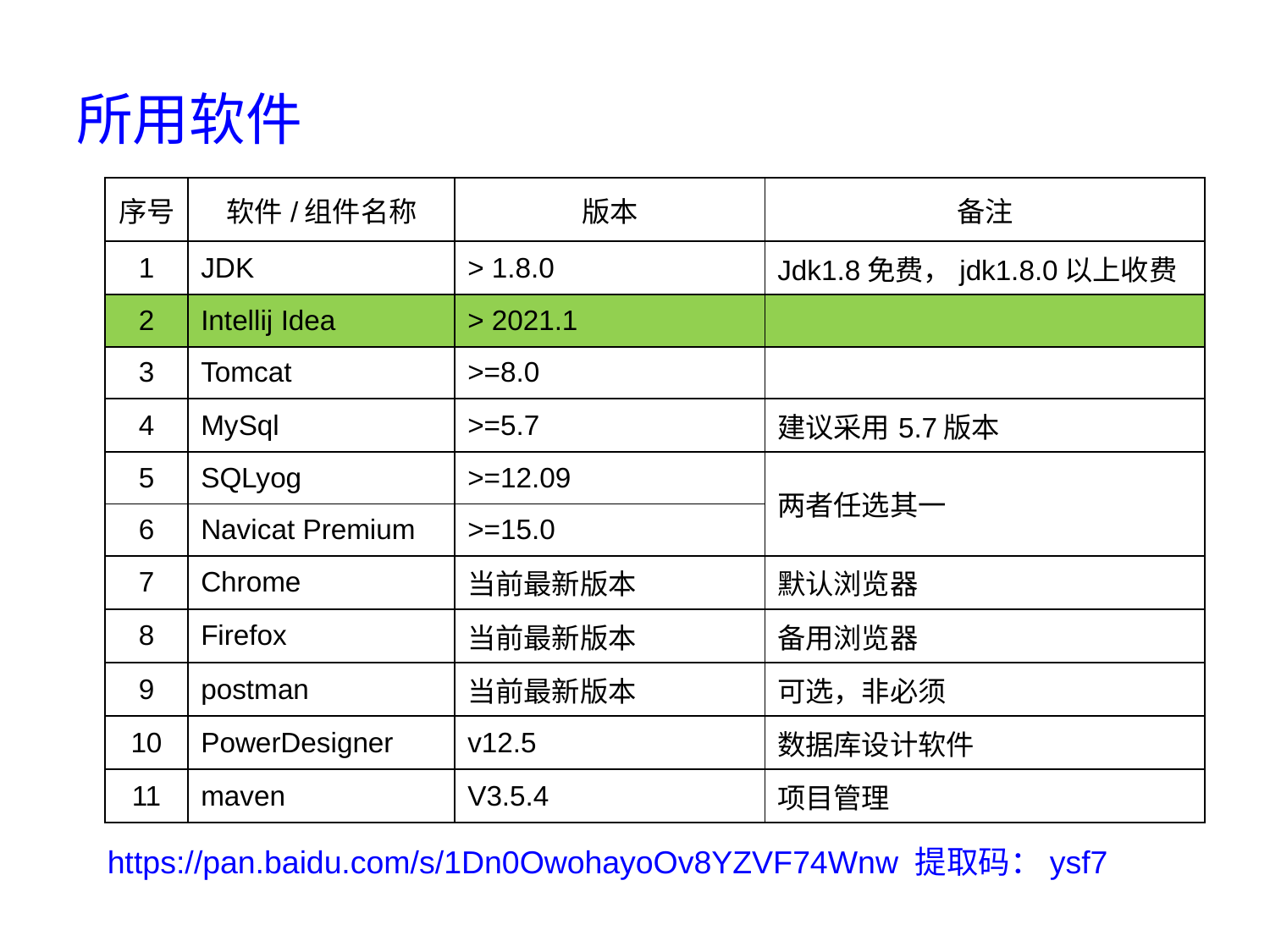

# 所用软件
| 序号 | 软件/组件名称 | 版本 | 备注 |
| --- | --- | --- | --- |
| 1 | JDK | > 1.8.0 | Jdk1.8免费，jdk1.8.0以上收费 |
| 2 | Intellij Idea | > 2021.1 |  |
| 3 | Tomcat | >=8.0 |  |
| 4 | MySql | >=5.7 | 建议采用5.7版本 |
| 5 | SQLyog | >=12.09 | 两者任选其一 |
| 6 | Navicat Premium | >=15.0 |  |
| 7 | Chrome | 当前最新版本 | 默认浏览器 |
| 8 | Firefox | 当前最新版本 | 备用浏览器 |
| 9 | postman | 当前最新版本 | 可选，非必须 |
| 10 | PowerDesigner | v12.5 | 数据库设计软件 |
| 11 | maven | V3.5.4 | 项目管理 |
https://pan.baidu.com/s/1Dn0OwohayoOv8YZVF74Wnw 提取码：ysf7